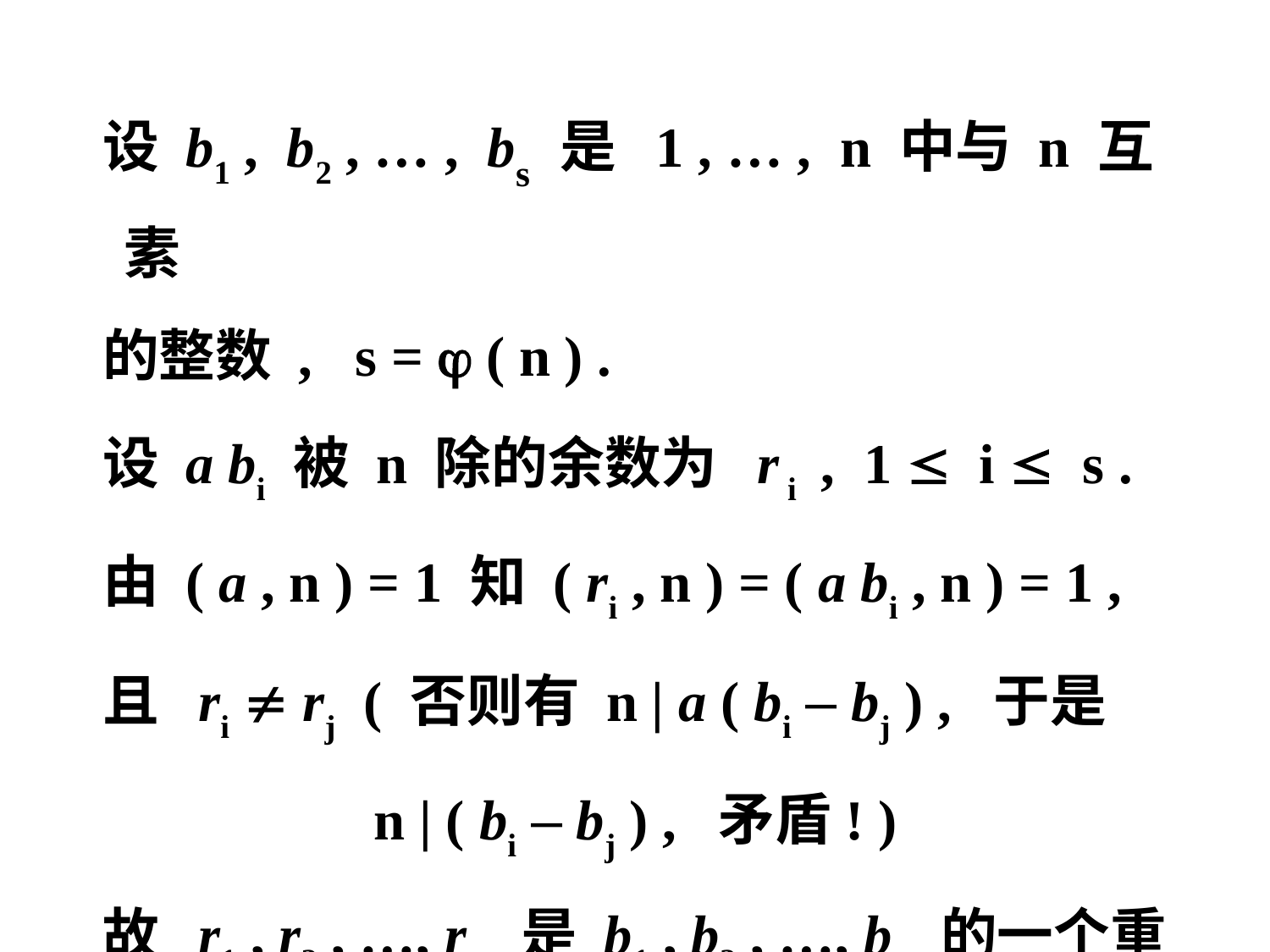

设 b1 ,  b2 , … ,  bs  是  1 , … ,  n 中与 n 互素
 的整数 ,   s = ϕ ( n ) .
 设 a bi 被 n 除的余数为  r i   ,  1 ≤  i ≤  s .
 由 ( a , n ) = 1 知 ( ri , n ) = ( a bi , n ) = 1 ,
 且  ri ≠ rj  ( 否则有 n | a ( bi – bj ) ,  于是
                     n | ( bi – bj ) ,  矛盾! )
 故  r1 , r2 , …, rs  是 b1 , b2 , …, bs  的一个重排 .